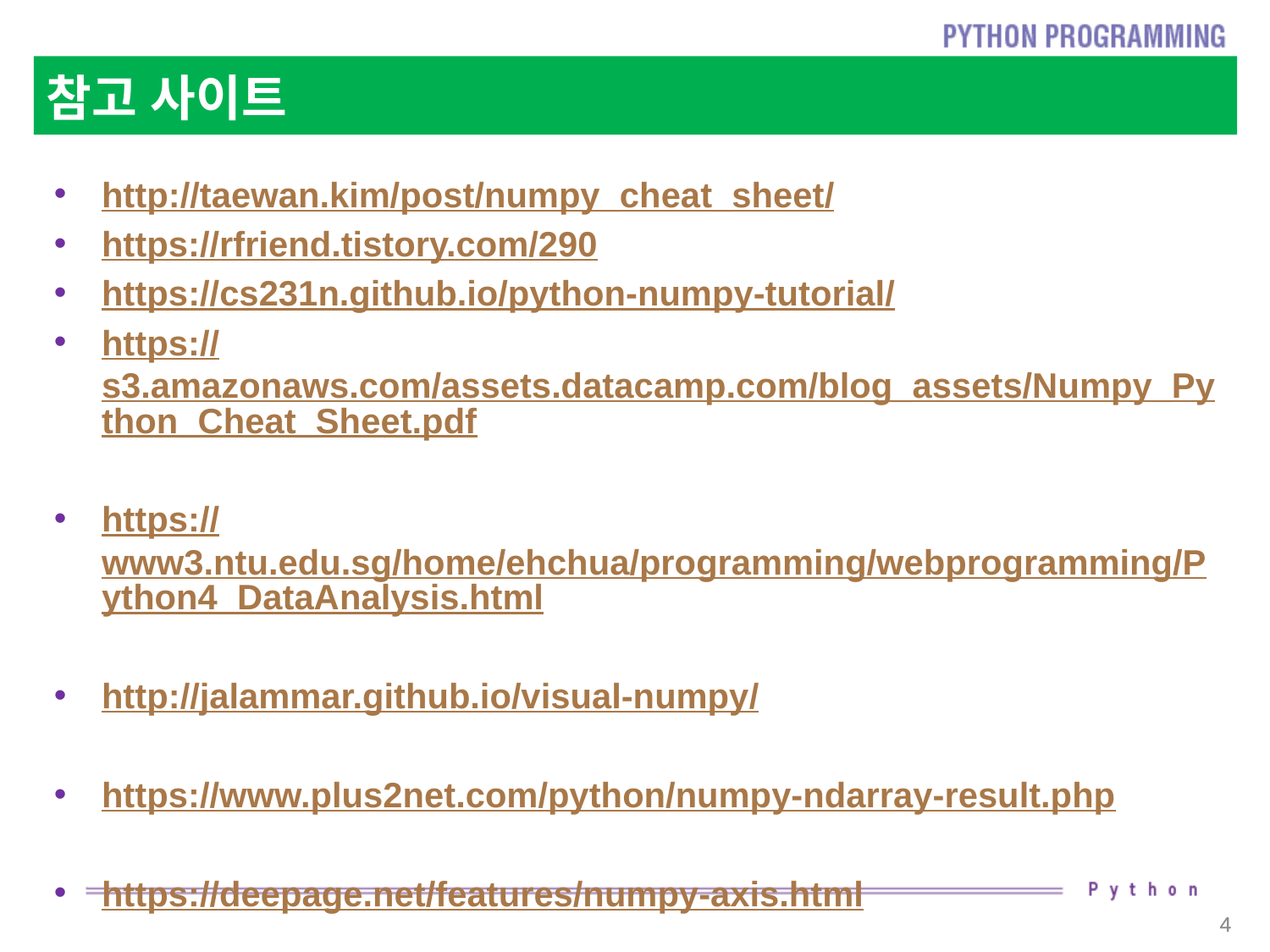

# 참고 사이트
http://taewan.kim/post/numpy_cheat_sheet/
https://rfriend.tistory.com/290
https://cs231n.github.io/python-numpy-tutorial/
https://s3.amazonaws.com/assets.datacamp.com/blog_assets/Numpy_Python_Cheat_Sheet.pdf

https://www3.ntu.edu.sg/home/ehchua/programming/webprogramming/Python4_DataAnalysis.html

http://jalammar.github.io/visual-numpy/

https://www.plus2net.com/python/numpy-ndarray-result.php

https://deepage.net/features/numpy-axis.html

4